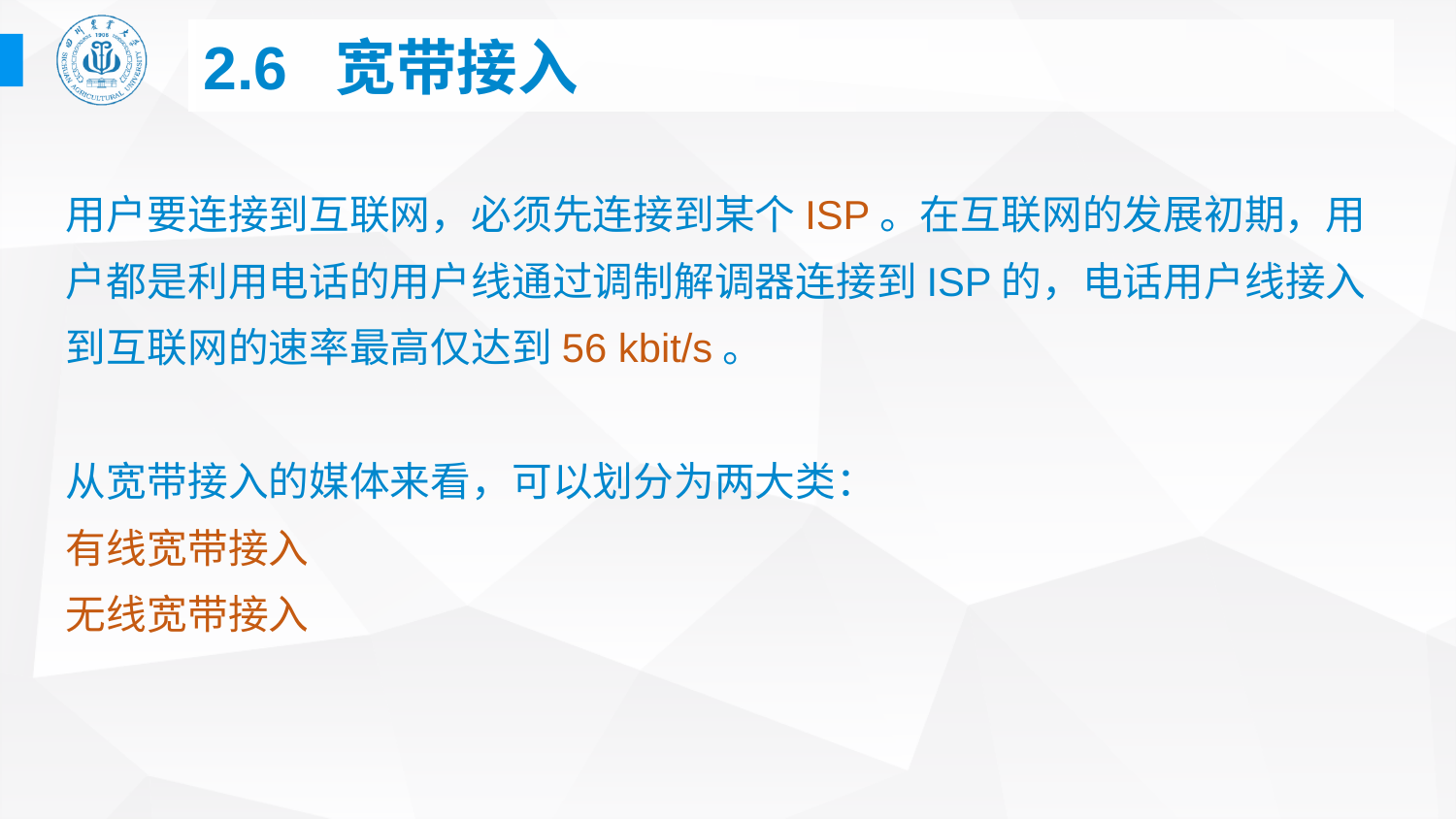

# 2.6  宽带接入
用户要连接到互联网，必须先连接到某个ISP。在互联网的发展初期，用户都是利用电话的用户线通过调制解调器连接到ISP的，电话用户线接入到互联网的速率最高仅达到56 kbit/s。

从宽带接入的媒体来看，可以划分为两大类：
有线宽带接入
无线宽带接入